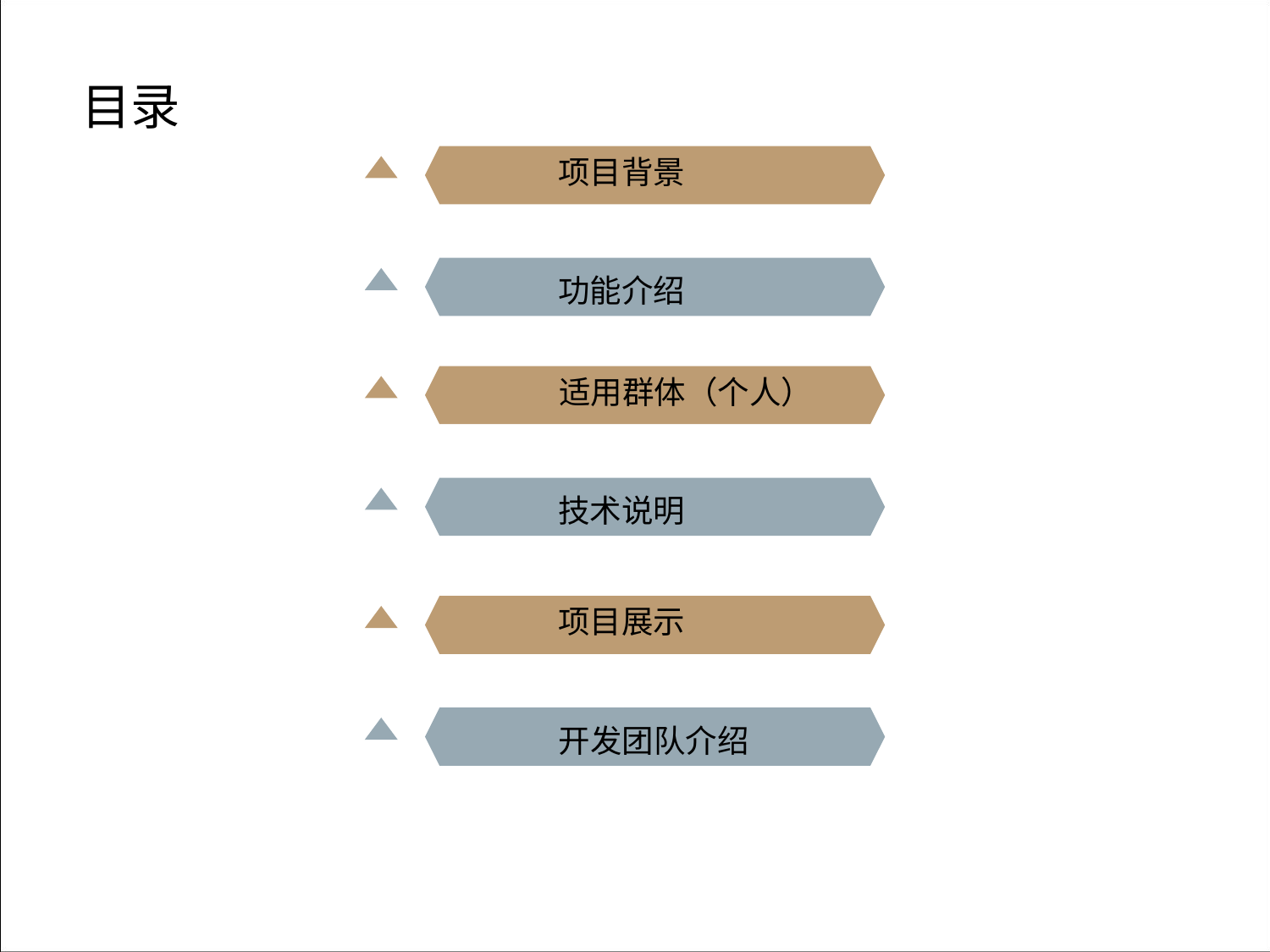

目录

项目背景

功能介绍

点击添加文本

适用群体（个人）

点击添加文本

技术说明

点击添加文本

项目展示

开发团队介绍

点击添加文本